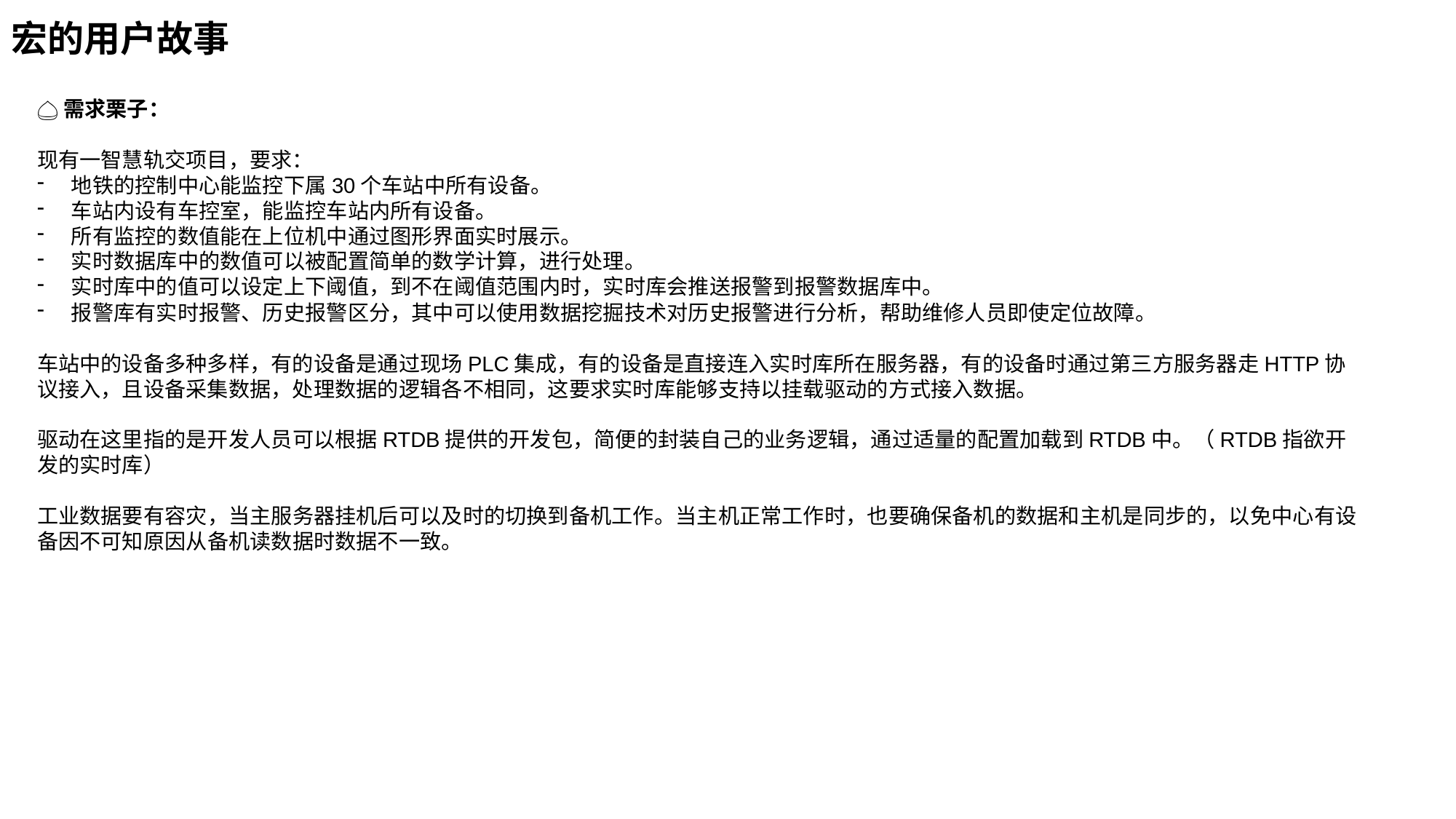

宏的用户故事
🌰需求栗子：

现有一智慧轨交项目，要求：
地铁的控制中心能监控下属30个车站中所有设备。
车站内设有车控室，能监控车站内所有设备。
所有监控的数值能在上位机中通过图形界面实时展示。
实时数据库中的数值可以被配置简单的数学计算，进行处理。
实时库中的值可以设定上下阈值，到不在阈值范围内时，实时库会推送报警到报警数据库中。
报警库有实时报警、历史报警区分，其中可以使用数据挖掘技术对历史报警进行分析，帮助维修人员即使定位故障。

车站中的设备多种多样，有的设备是通过现场PLC集成，有的设备是直接连入实时库所在服务器，有的设备时通过第三方服务器走HTTP协议接入，且设备采集数据，处理数据的逻辑各不相同，这要求实时库能够支持以挂载驱动的方式接入数据。

驱动在这里指的是开发人员可以根据RTDB提供的开发包，简便的封装自己的业务逻辑，通过适量的配置加载到RTDB中。（RTDB指欲开发的实时库）

工业数据要有容灾，当主服务器挂机后可以及时的切换到备机工作。当主机正常工作时，也要确保备机的数据和主机是同步的，以免中心有设备因不可知原因从备机读数据时数据不一致。